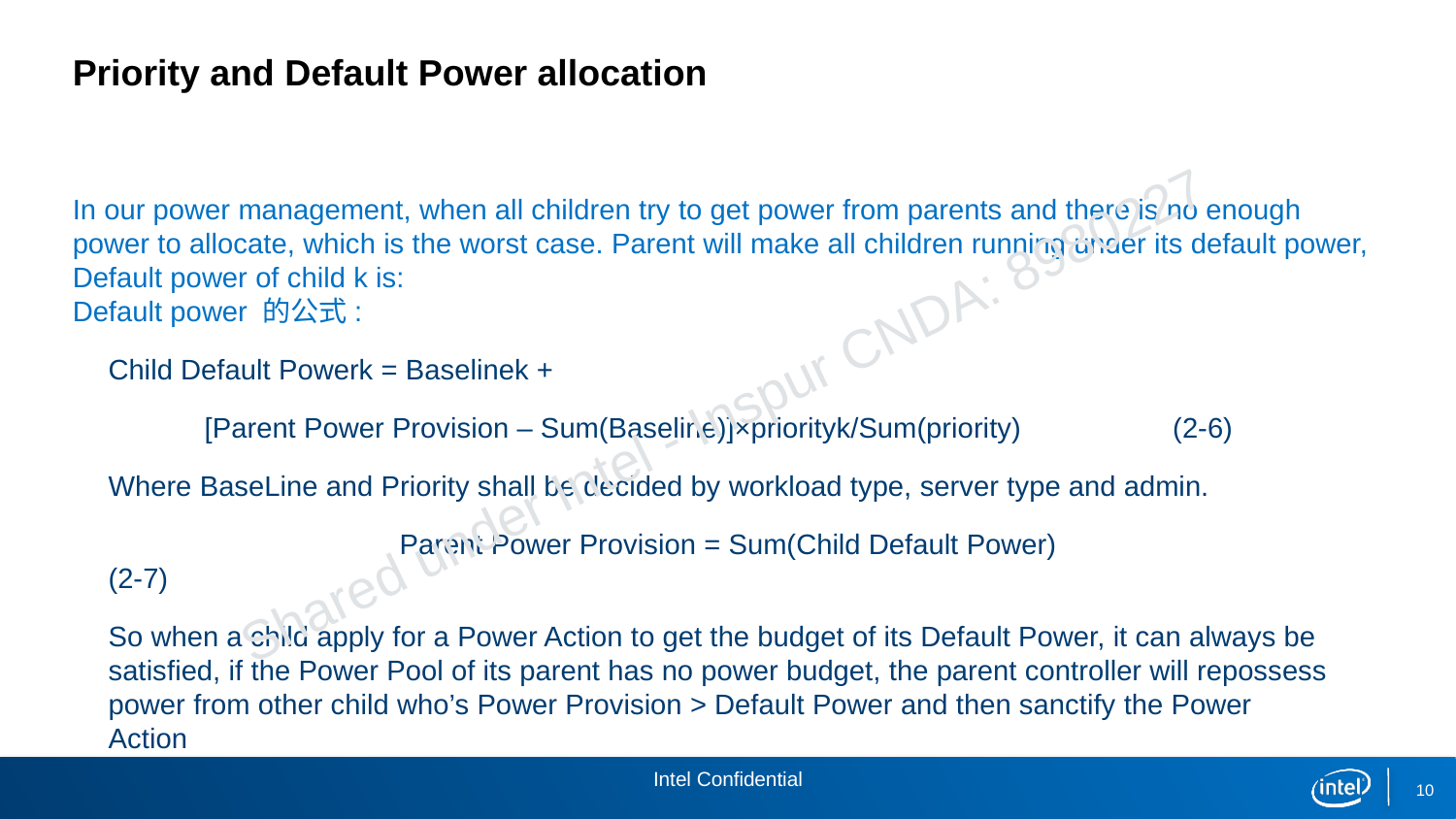

# Priority and Default Power allocation
In our power management, when all children try to get power from parents and there is no enough power to allocate, which is the worst case. Parent will make all children running under its default power, Default power of child k is:
Default power 的公式:
Child Default Powerk = Baselinek +
            [Parent Power Provision – Sum(Baseline)]×priorityk/Sum(priority)                   (2-6)
Where BaseLine and Priority shall be decided by workload type, server type and admin.
		Parent Power Provision = Sum(Child Default Power)                                         (2-7)
So when a child apply for a Power Action to get the budget of its Default Power, it can always be
satisfied, if the Power Pool of its parent has no power budget, the parent controller will repossess
power from other child who’s Power Provision > Default Power and then sanctify the Power
Action
Shared under Intel - Inspur CNDA: 8980227
10